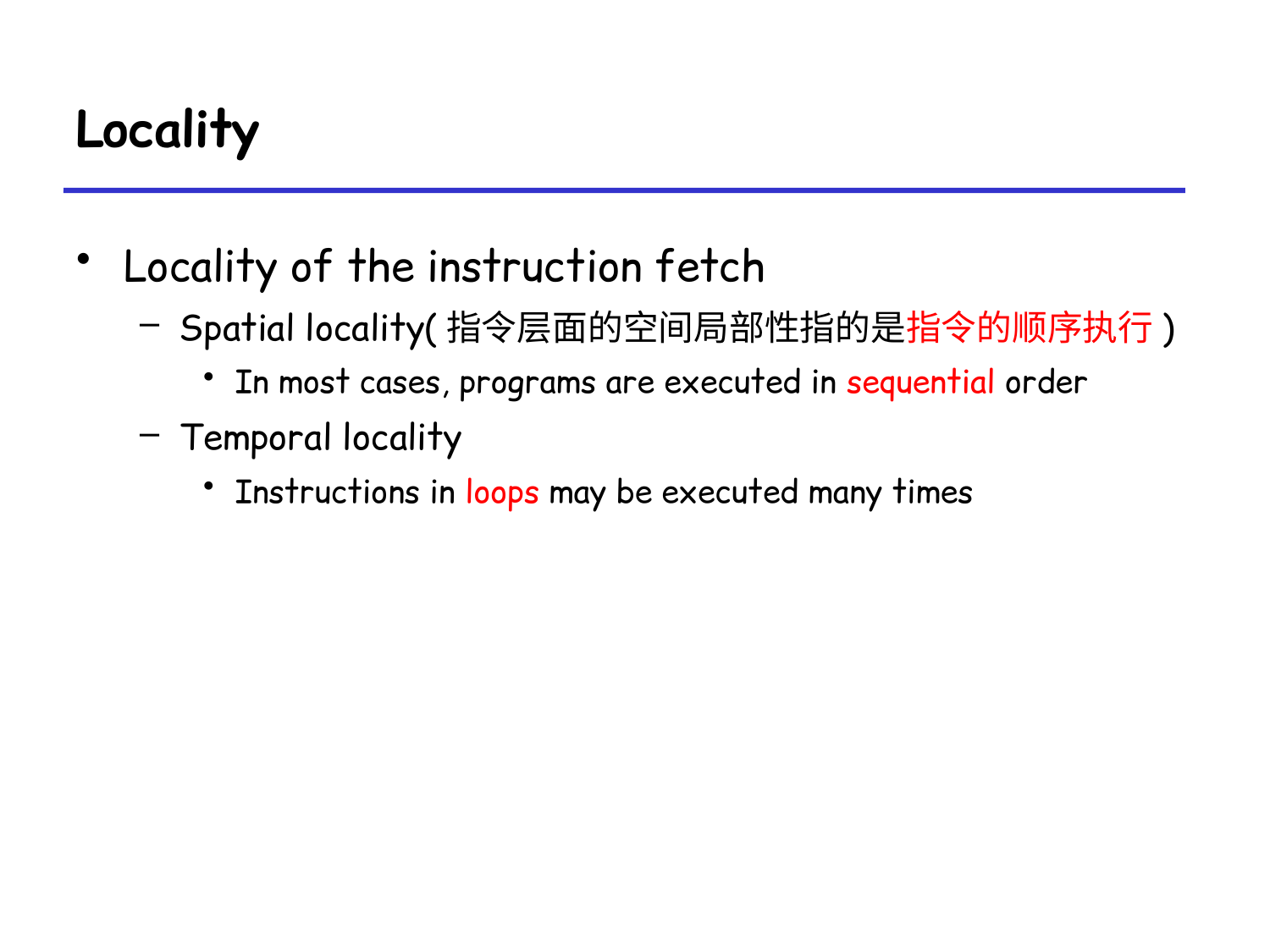

# Locality
Locality of the instruction fetch
Spatial locality(指令层面的空间局部性指的是指令的顺序执行)
In most cases, programs are executed in sequential order
Temporal locality
Instructions in loops may be executed many times
9